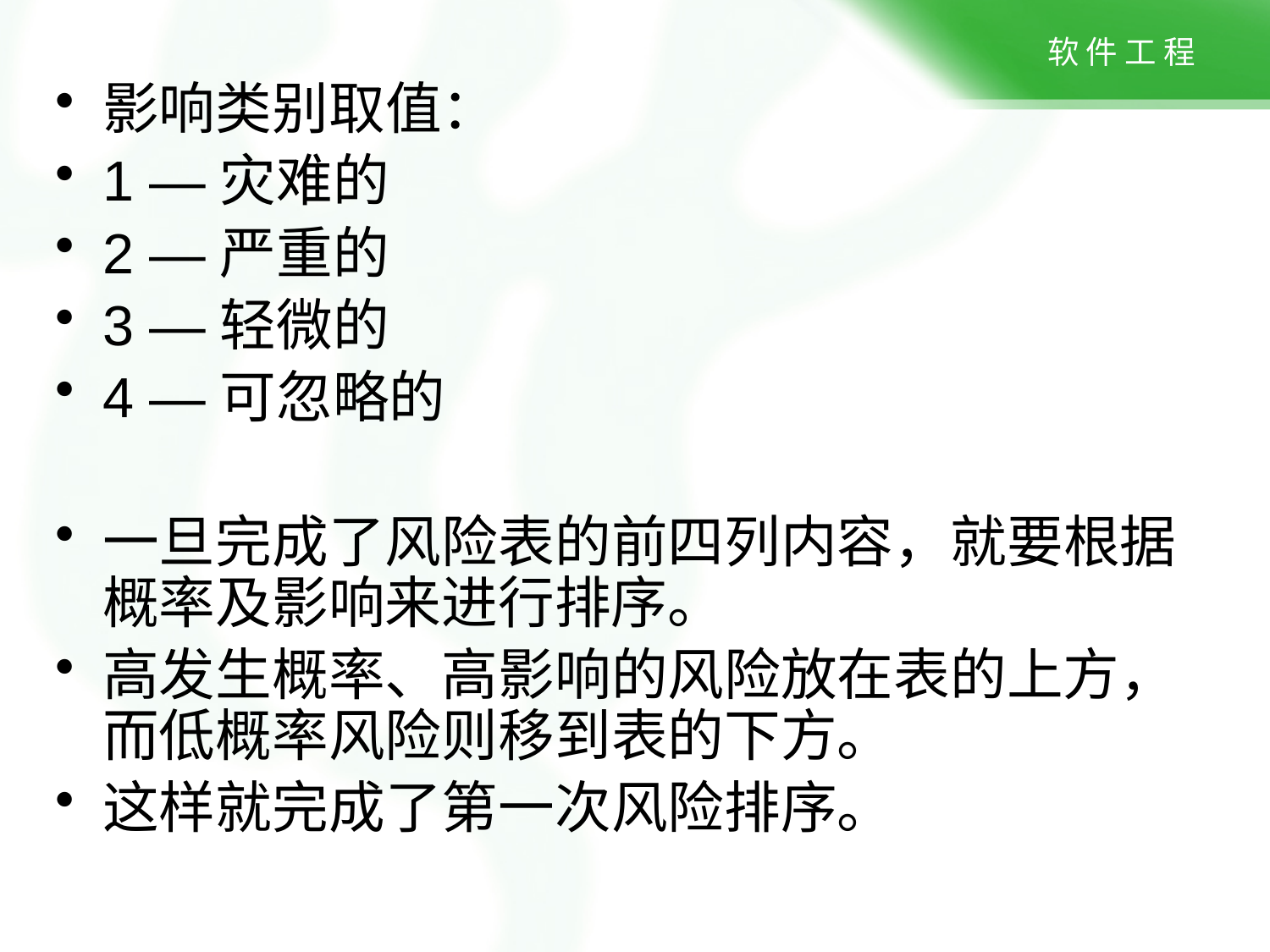

影响类别取值：
1 —灾难的
2 —严重的
3 —轻微的
4 —可忽略的

一旦完成了风险表的前四列内容，就要根据概率及影响来进行排序。
高发生概率、高影响的风险放在表的上方，而低概率风险则移到表的下方。
这样就完成了第一次风险排序。